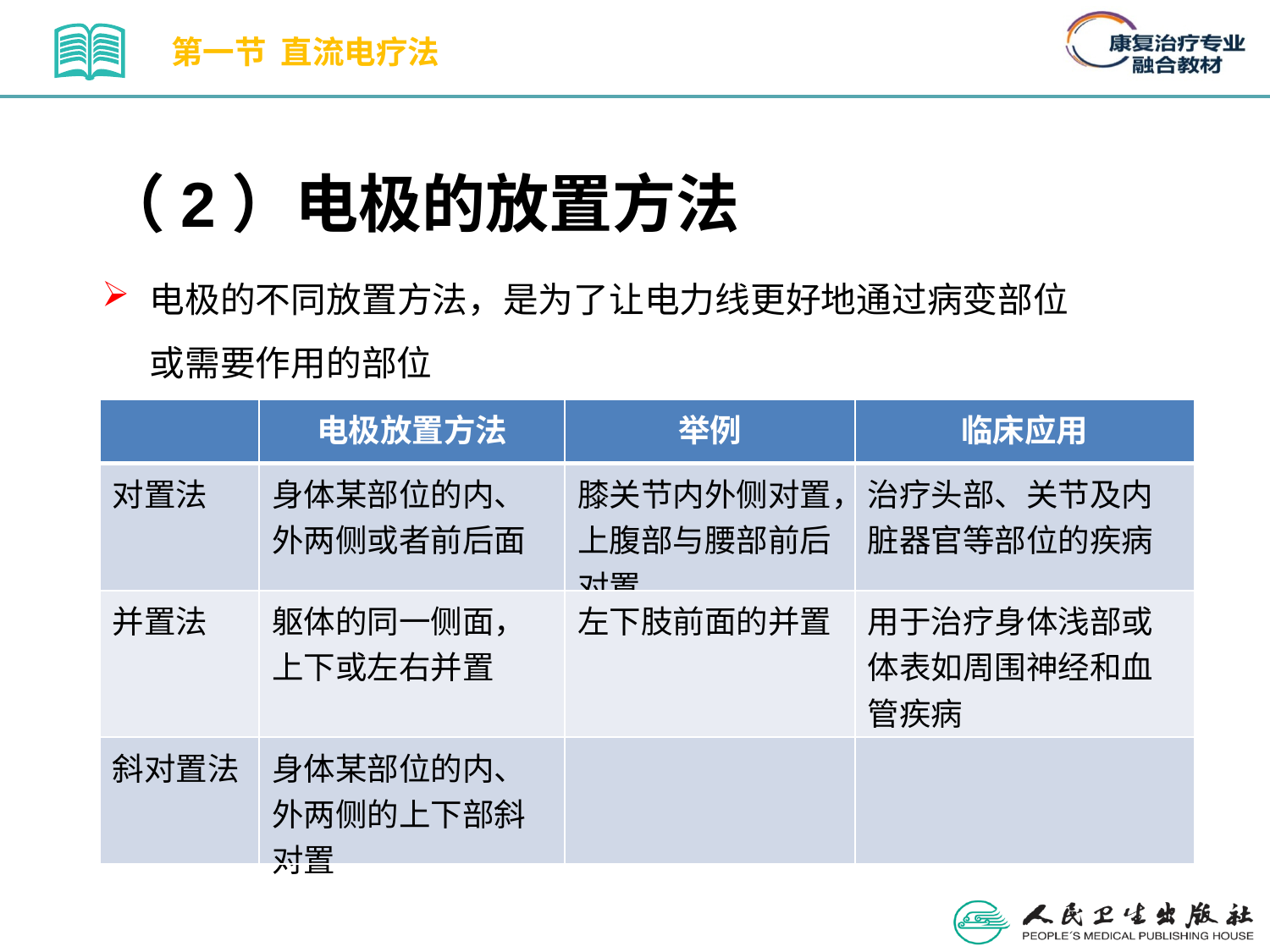

第一节  直流电疗法
（2）电极的放置方法
电极的不同放置方法，是为了让电力线更好地通过病变部位或需要作用的部位
|  | 电极放置方法 | 举例 | 临床应用 |
| --- | --- | --- | --- |
| 对置法 | 身体某部位的内、外两侧或者前后面 | 膝关节内外侧对置，上腹部与腰部前后对置 | 治疗头部、关节及内脏器官等部位的疾病 |
| 并置法 | 躯体的同一侧面，上下或左右并置 | 左下肢前面的并置 | 用于治疗身体浅部或体表如周围神经和血管疾病 |
| 斜对置法 | 身体某部位的内、外两侧的上下部斜对置 |  |  |